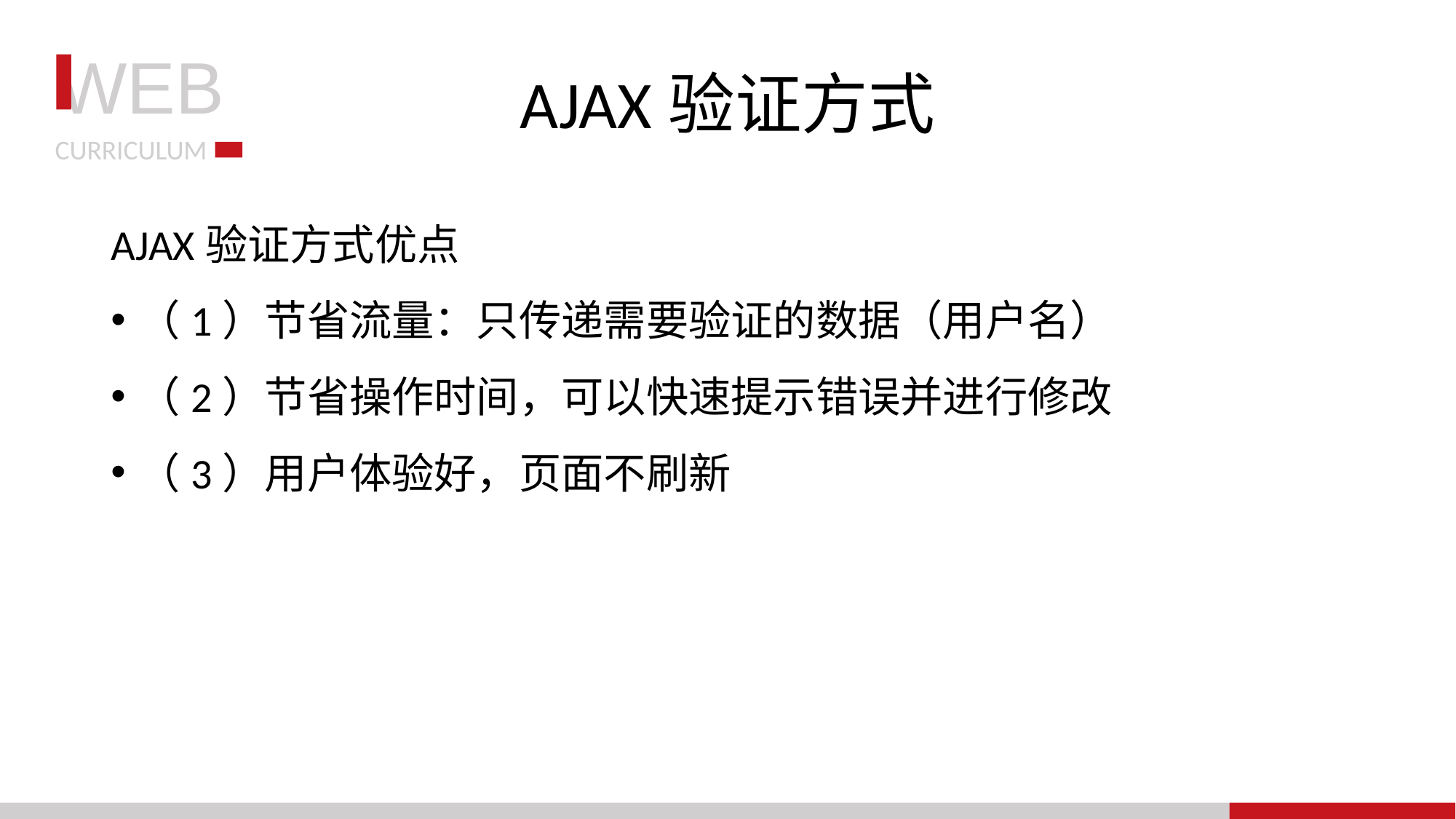

# AJAX验证方式
AJAX验证方式优点
（1）节省流量：只传递需要验证的数据（用户名）
（2）节省操作时间，可以快速提示错误并进行修改
（3）用户体验好，页面不刷新